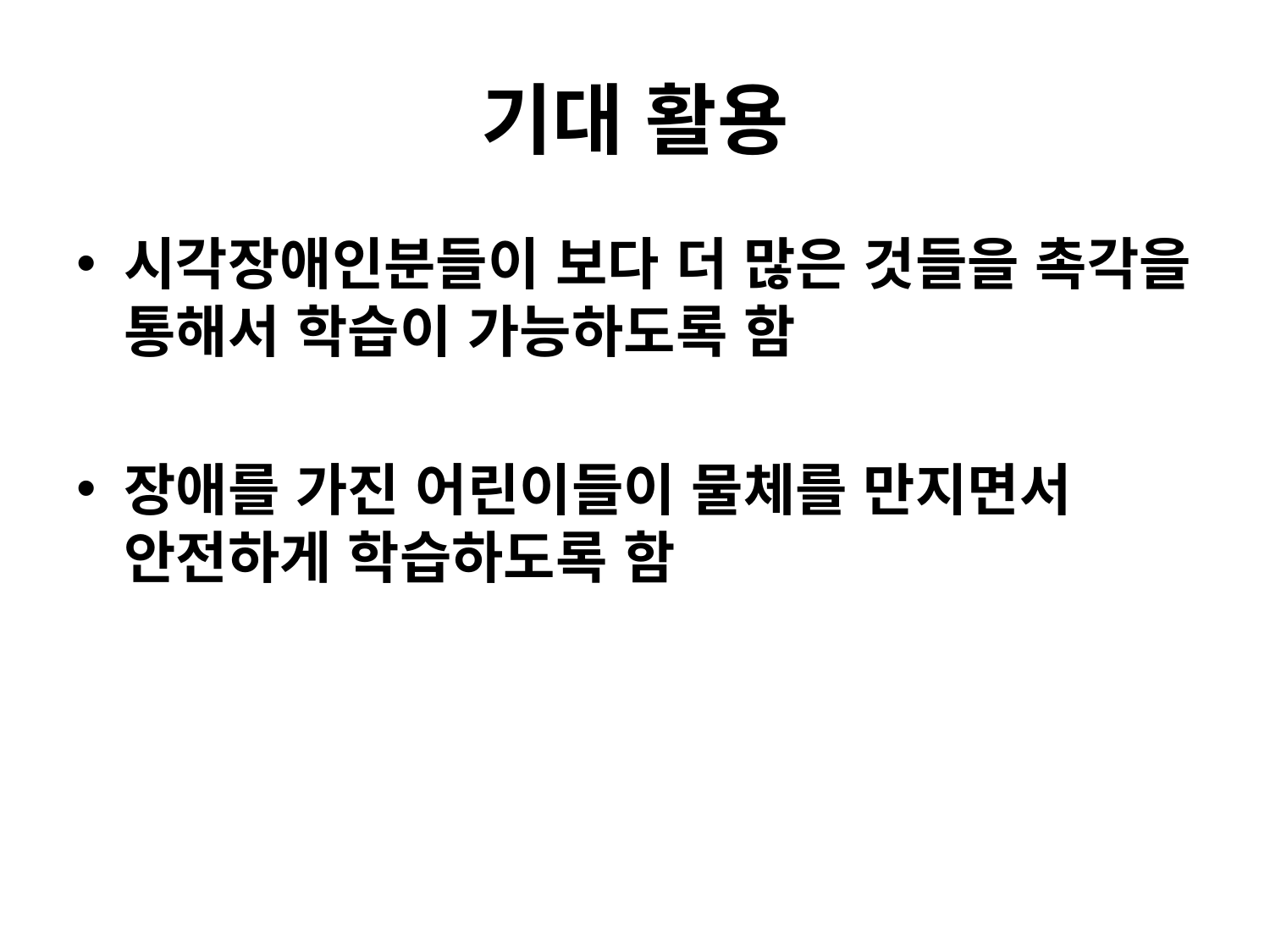

# 기대 활용
시각장애인분들이 보다 더 많은 것들을 촉각을 통해서 학습이 가능하도록 함

장애를 가진 어린이들이 물체를 만지면서 안전하게 학습하도록 함